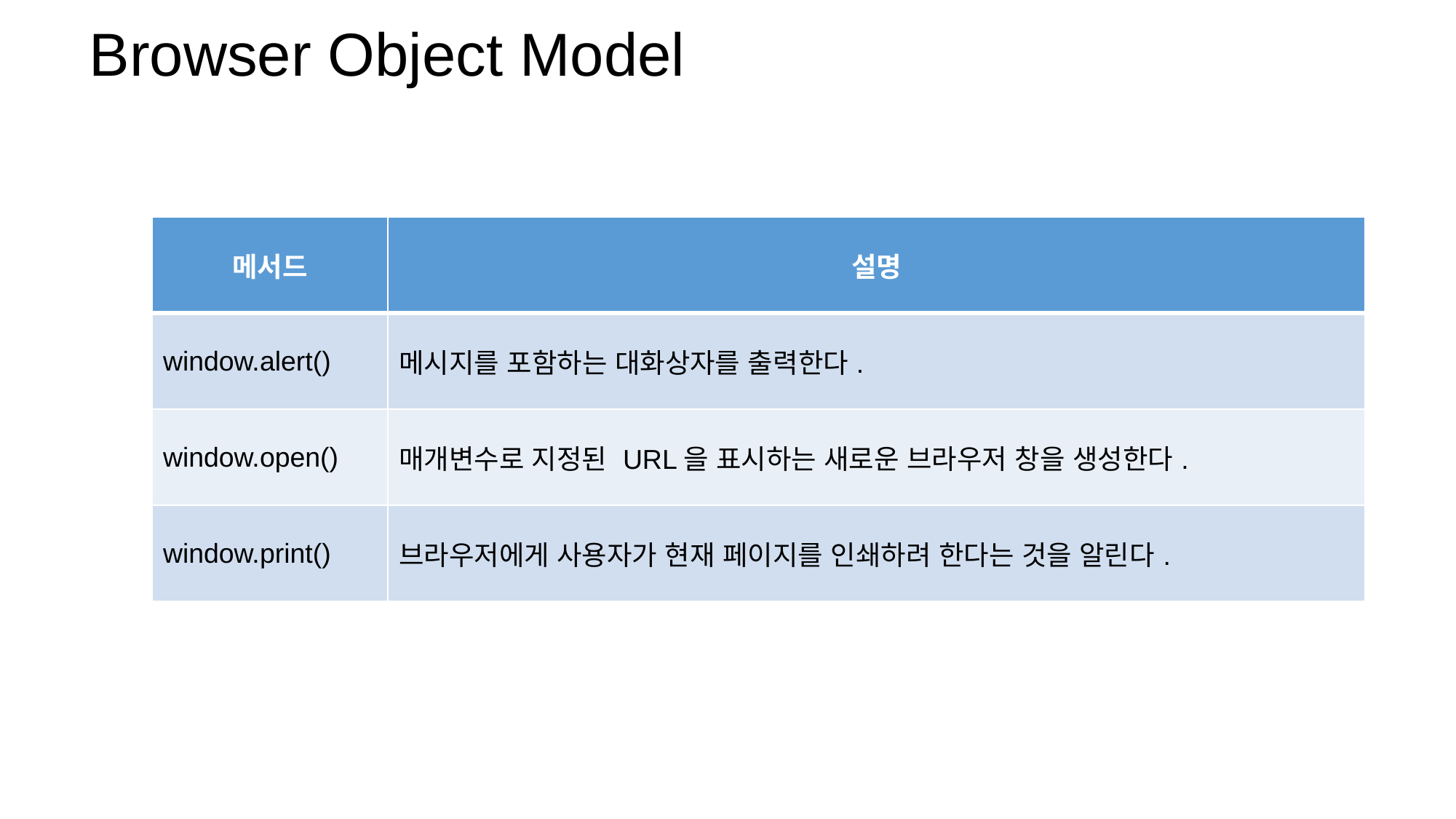

Browser Object Model
| 메서드 | 설명 |
| --- | --- |
| window.alert() | 메시지를 포함하는 대화상자를 출력한다. |
| window.open() | 매개변수로 지정된 URL을 표시하는 새로운 브라우저 창을 생성한다. |
| window.print() | 브라우저에게 사용자가 현재 페이지를 인쇄하려 한다는 것을 알린다. |